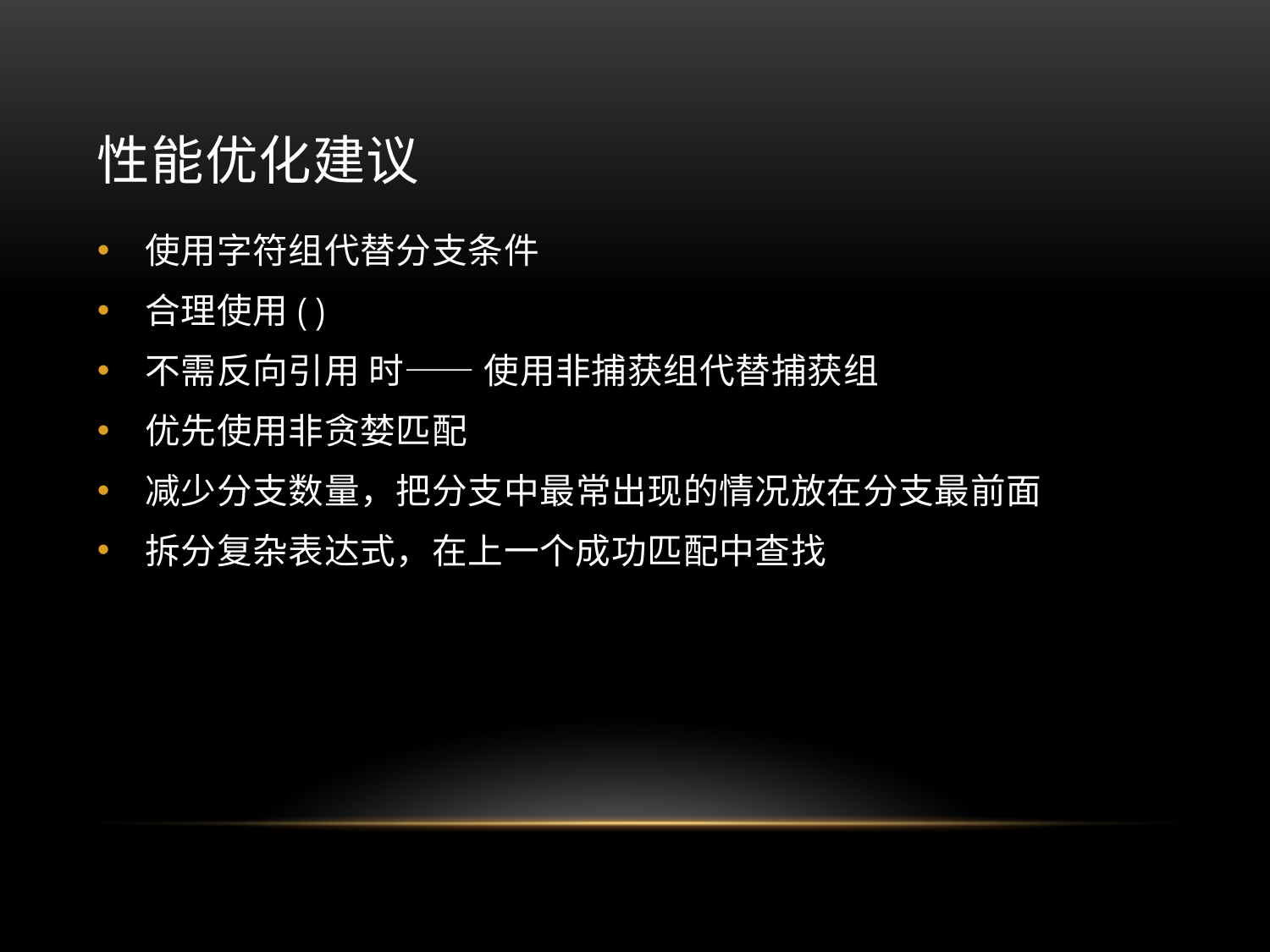

# 性能优化建议
使用字符组代替分支条件
合理使用( )
不需反向引用 时—— 使用非捕获组代替捕获组
优先使用非贪婪匹配
减少分支数量，把分支中最常出现的情况放在分支最前面
拆分复杂表达式，在上一个成功匹配中查找